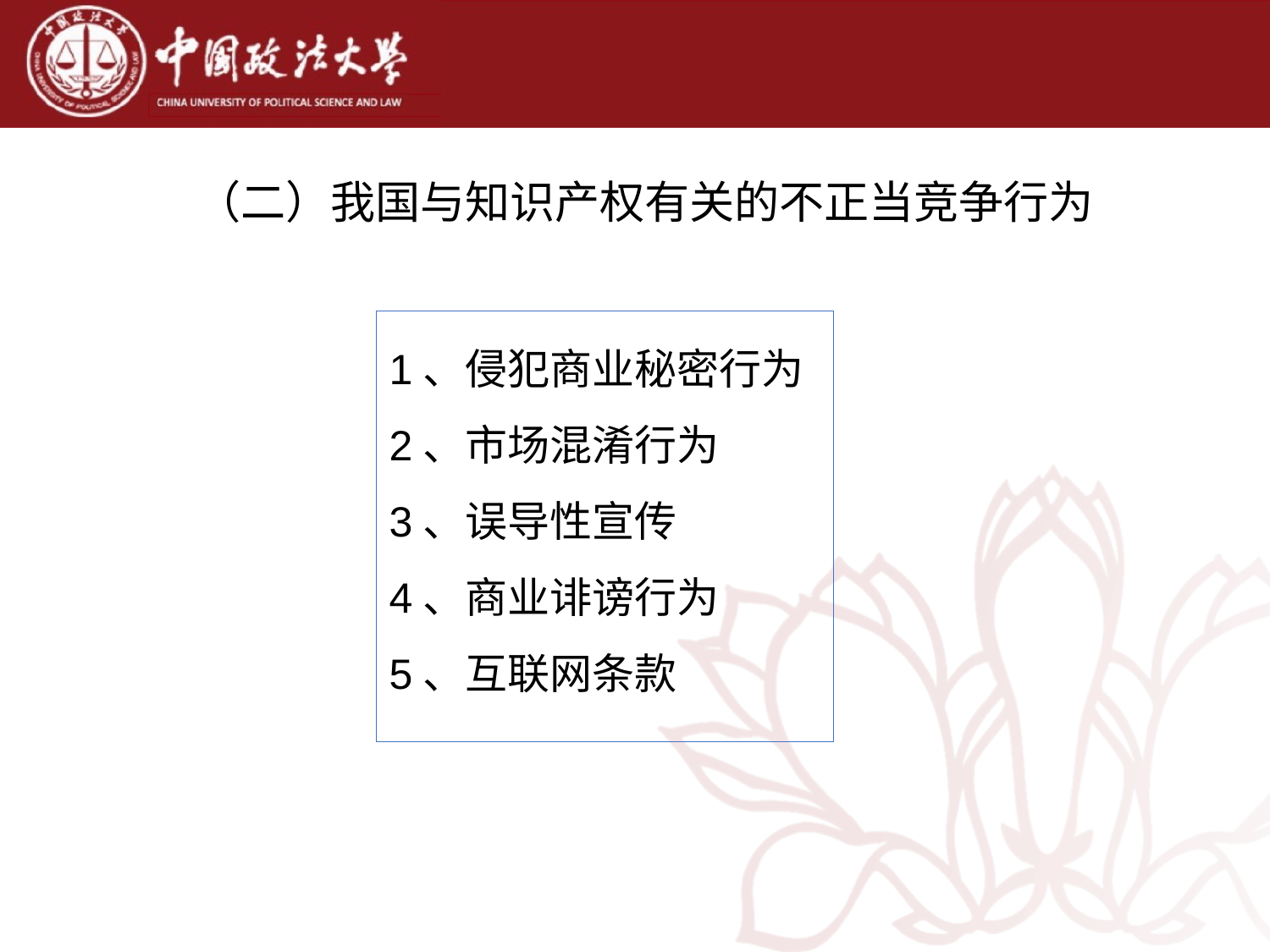

# （二）我国与知识产权有关的不正当竞争行为
1、侵犯商业秘密行为
2、市场混淆行为
3、误导性宣传
4、商业诽谤行为
5、互联网条款